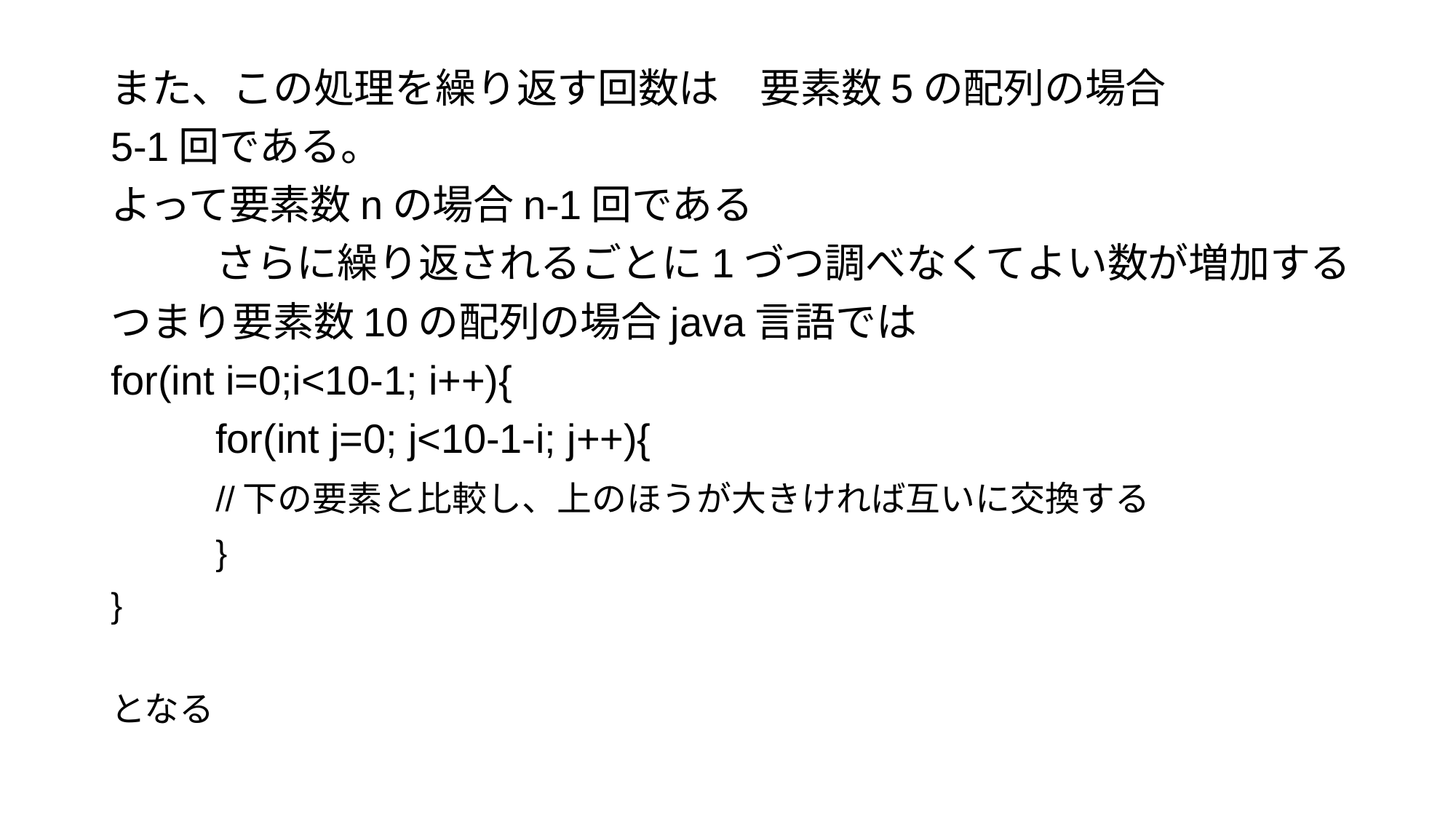

また、この処理を繰り返す回数は　要素数5の配列の場合
5-1回である。
よって要素数nの場合n-1回である
	さらに繰り返されるごとに1づつ調べなくてよい数が増加する
つまり要素数10の配列の場合java言語では
for(int i=0;i<10-1; i++){
	for(int j=0; j<10-1-i; j++){
		//下の要素と比較し、上のほうが大きければ互いに交換する
	}
}

となる